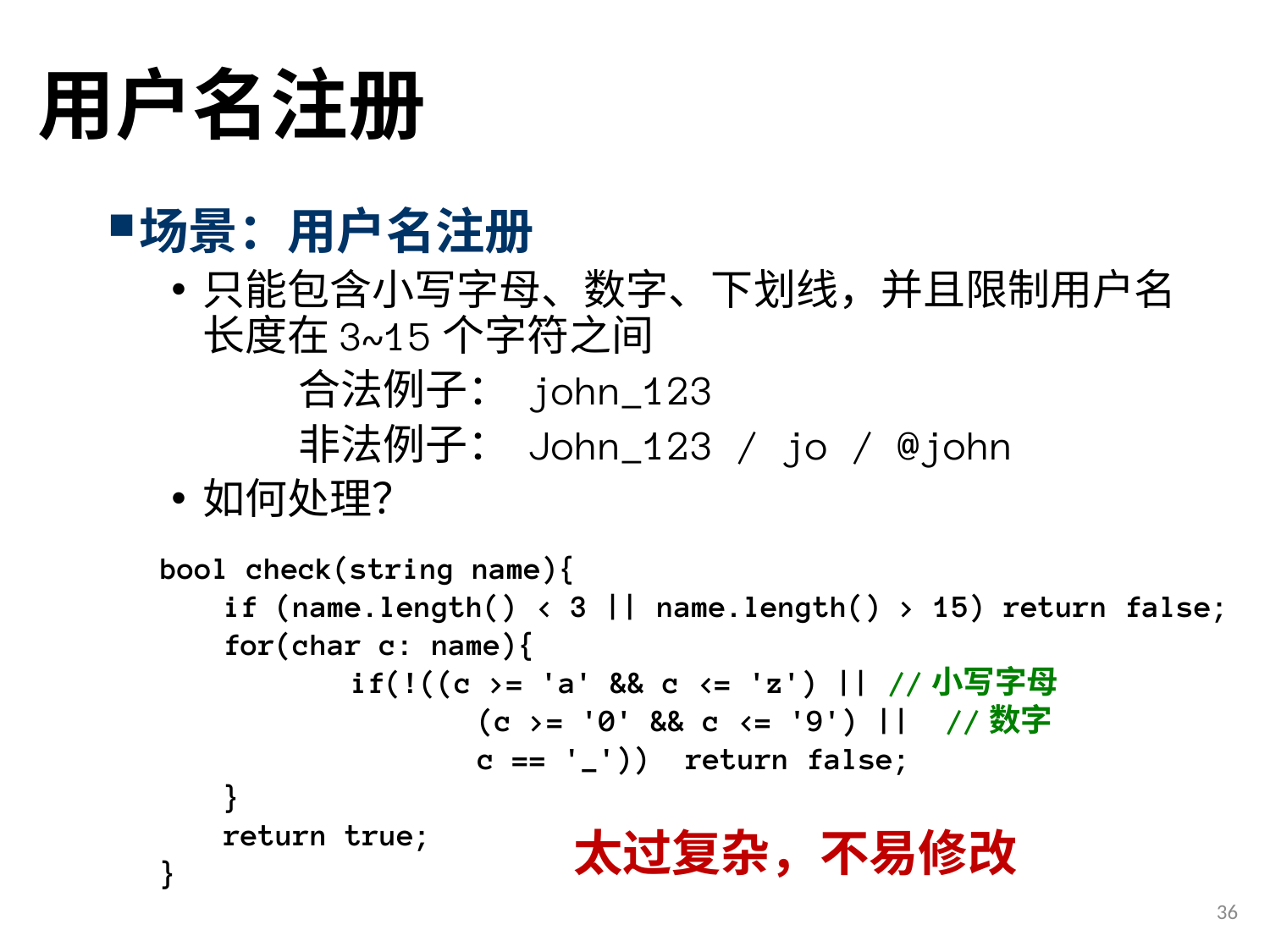

# 用户名注册
场景：用户名注册
只能包含小写字母、数字、下划线，并且限制用户名长度在3~15个字符之间
	合法例子： john_123
	非法例子： John_123 / jo / @john
如何处理？

bool check(string name){
if (name.length() < 3 || name.length() > 15) return false;
for(char c: name){
	if(!((c >= 'a' && c <= 'z') || //小写字母
		(c >= '0' && c <= '9') ||  //数字
		c == '_'))  return false;
}
return true;
}
太过复杂，不易修改
36